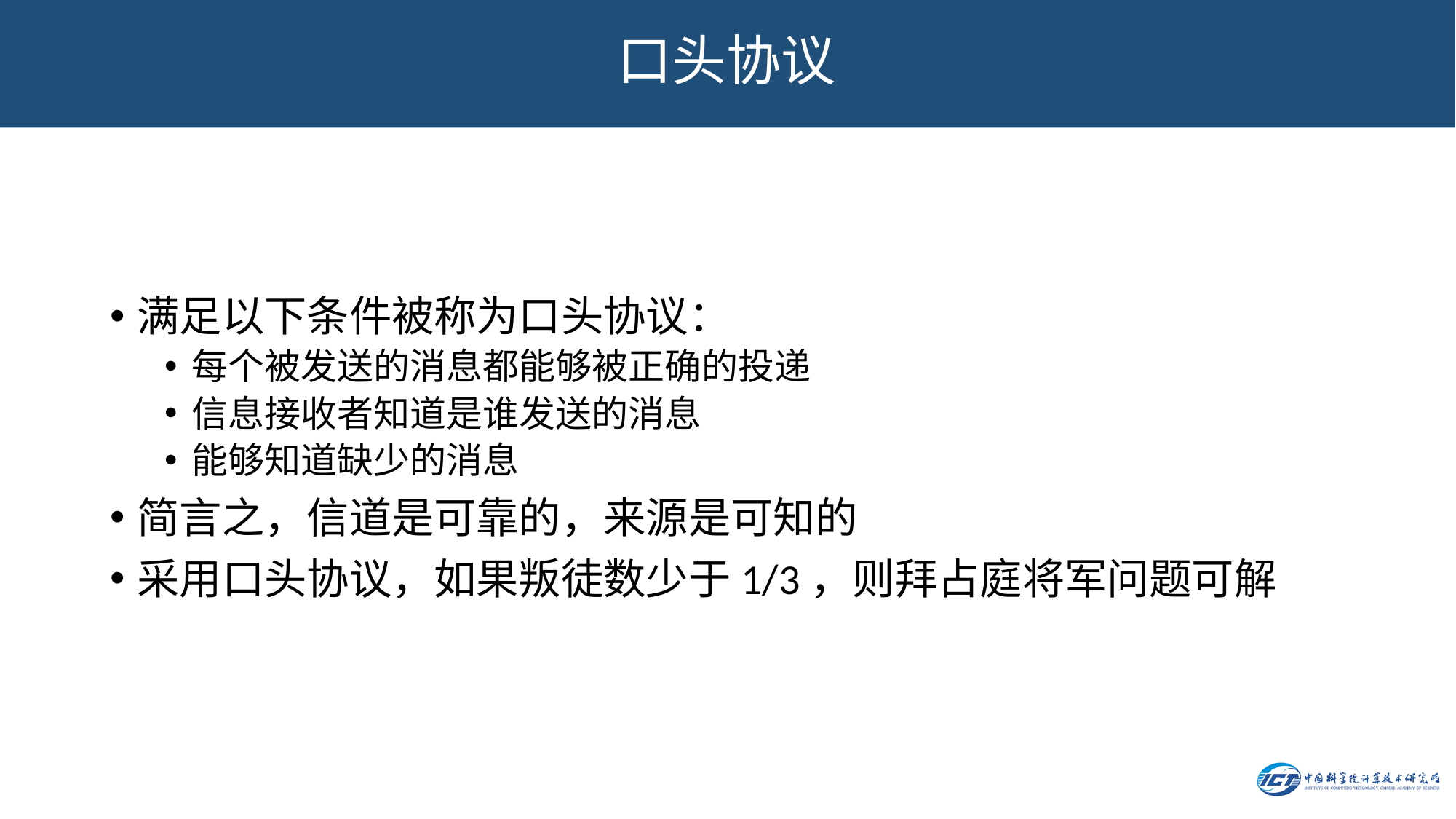

# 口头协议

满足以下条件被称为口头协议：
每个被发送的消息都能够被正确的投递
信息接收者知道是谁发送的消息
能够知道缺少的消息
简言之，信道是可靠的，来源是可知的
采用口头协议，如果叛徒数少于1/3，则拜占庭将军问题可解